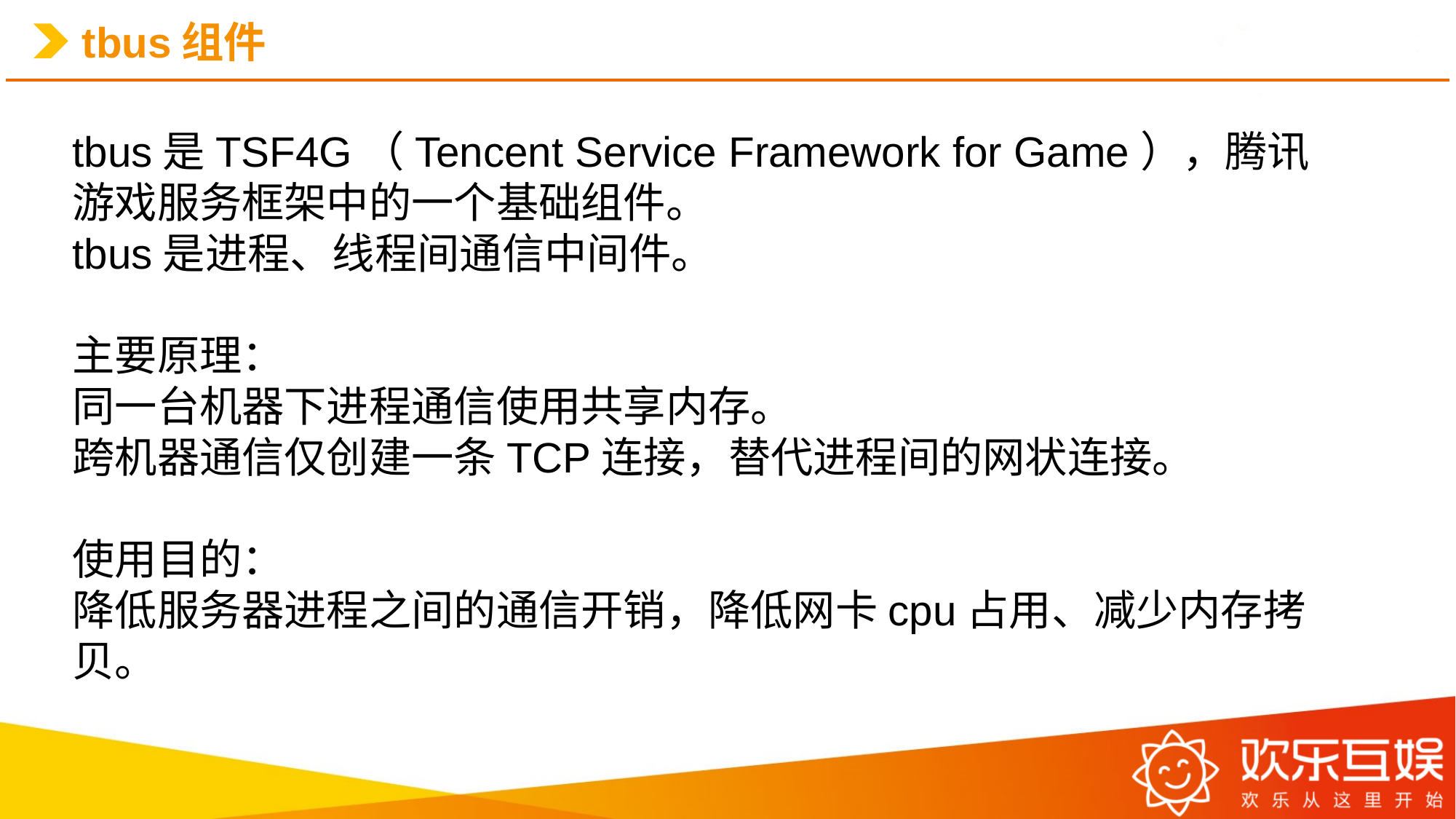

# tbus组件
tbus是TSF4G（Tencent Service Framework for Game），腾讯游戏服务框架中的一个基础组件。
tbus是进程、线程间通信中间件。

主要原理：
同一台机器下进程通信使用共享内存。
跨机器通信仅创建一条TCP连接，替代进程间的网状连接。

使用目的：
降低服务器进程之间的通信开销，降低网卡cpu占用、减少内存拷贝。